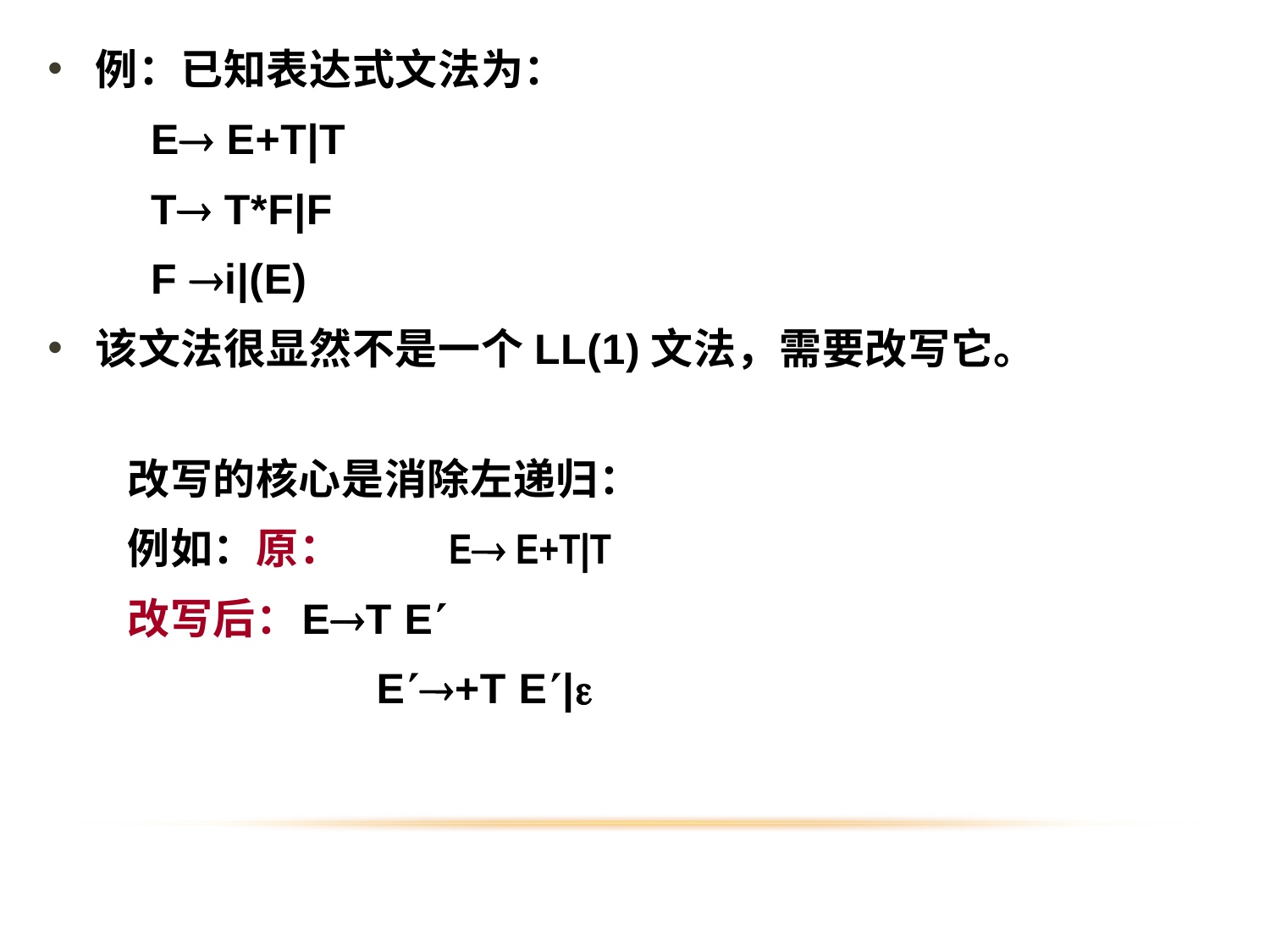

例：已知表达式文法为：
	E→ E+T|T
	T→ T*F|F
	F →i|(E)
该文法很显然不是一个LL(1)文法，需要改写它。
改写的核心是消除左递归：
例如：原：	 E→ E+T|T
改写后：	E→T E′
		      E′→+T E′|ε
14